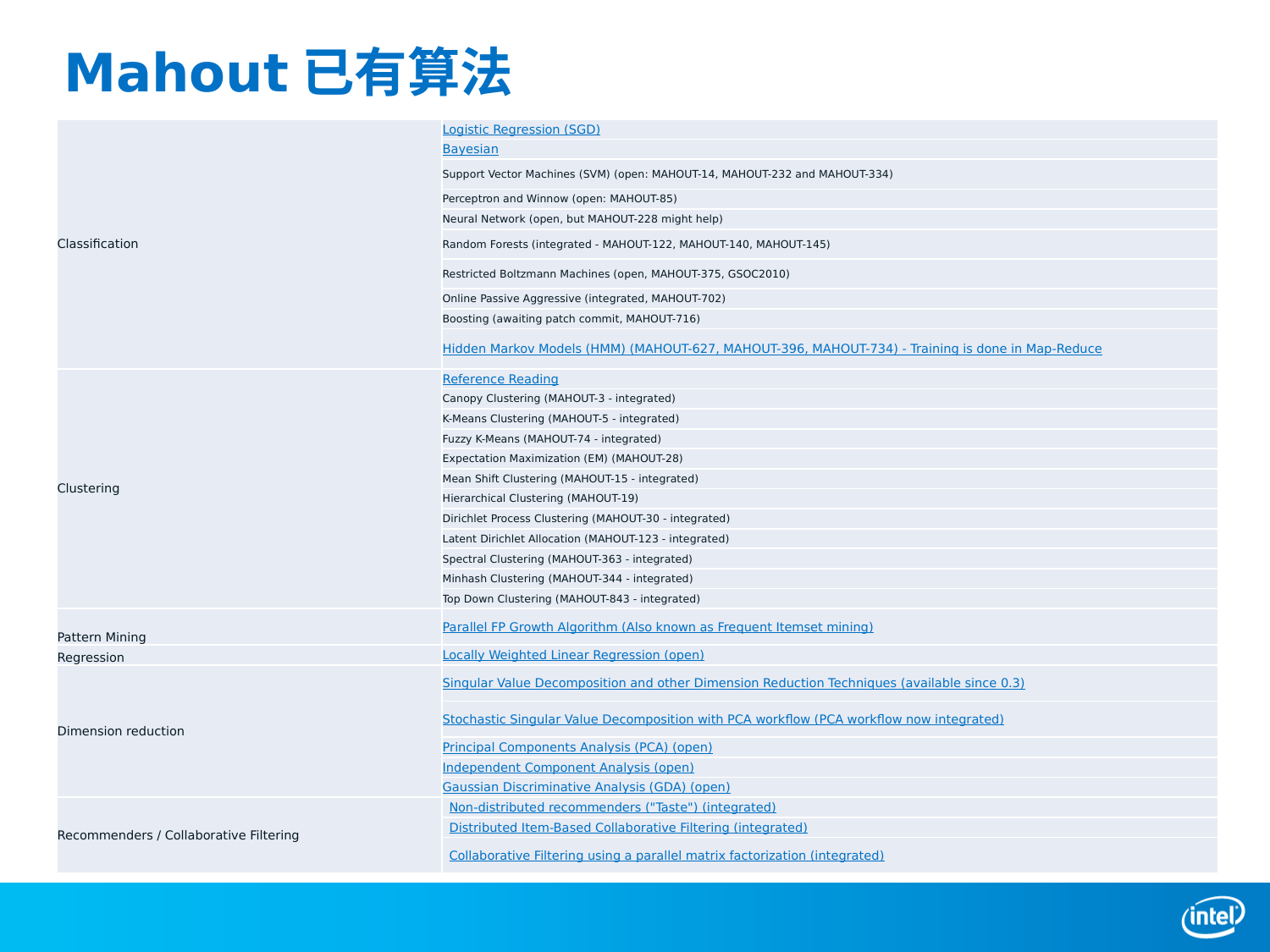

# Mahout已有算法
| Classification | Logistic Regression (SGD) |
| --- | --- |
|  | Bayesian |
|  | Support Vector Machines (SVM) (open: MAHOUT-14, MAHOUT-232 and MAHOUT-334) |
|  | Perceptron and Winnow (open: MAHOUT-85) |
|  | Neural Network (open, but MAHOUT-228 might help) |
|  | Random Forests (integrated - MAHOUT-122, MAHOUT-140, MAHOUT-145) |
|  | Restricted Boltzmann Machines (open, MAHOUT-375, GSOC2010) |
|  | Online Passive Aggressive (integrated, MAHOUT-702) |
|  | Boosting (awaiting patch commit, MAHOUT-716) |
|  | Hidden Markov Models (HMM) (MAHOUT-627, MAHOUT-396, MAHOUT-734) - Training is done in Map-Reduce |
| Clustering | Reference Reading |
|  | Canopy Clustering (MAHOUT-3 - integrated) |
|  | K-Means Clustering (MAHOUT-5 - integrated) |
|  | Fuzzy K-Means (MAHOUT-74 - integrated) |
|  | Expectation Maximization (EM) (MAHOUT-28) |
|  | Mean Shift Clustering (MAHOUT-15 - integrated) |
|  | Hierarchical Clustering (MAHOUT-19) |
|  | Dirichlet Process Clustering (MAHOUT-30 - integrated) |
|  | Latent Dirichlet Allocation (MAHOUT-123 - integrated) |
|  | Spectral Clustering (MAHOUT-363 - integrated) |
|  | Minhash Clustering (MAHOUT-344 - integrated) |
|  | Top Down Clustering (MAHOUT-843 - integrated) |
| Pattern Mining | Parallel FP Growth Algorithm (Also known as Frequent Itemset mining) |
| Regression | Locally Weighted Linear Regression (open) |
| Dimension reduction | Singular Value Decomposition and other Dimension Reduction Techniques (available since 0.3) |
|  | Stochastic Singular Value Decomposition with PCA workflow (PCA workflow now integrated) |
|  | Principal Components Analysis (PCA) (open) |
|  | Independent Component Analysis (open) |
|  | Gaussian Discriminative Analysis (GDA) (open) |
| Recommenders / Collaborative Filtering | Non-distributed recommenders ("Taste") (integrated) |
|  | Distributed Item-Based Collaborative Filtering (integrated) |
|  | Collaborative Filtering using a parallel matrix factorization (integrated) |